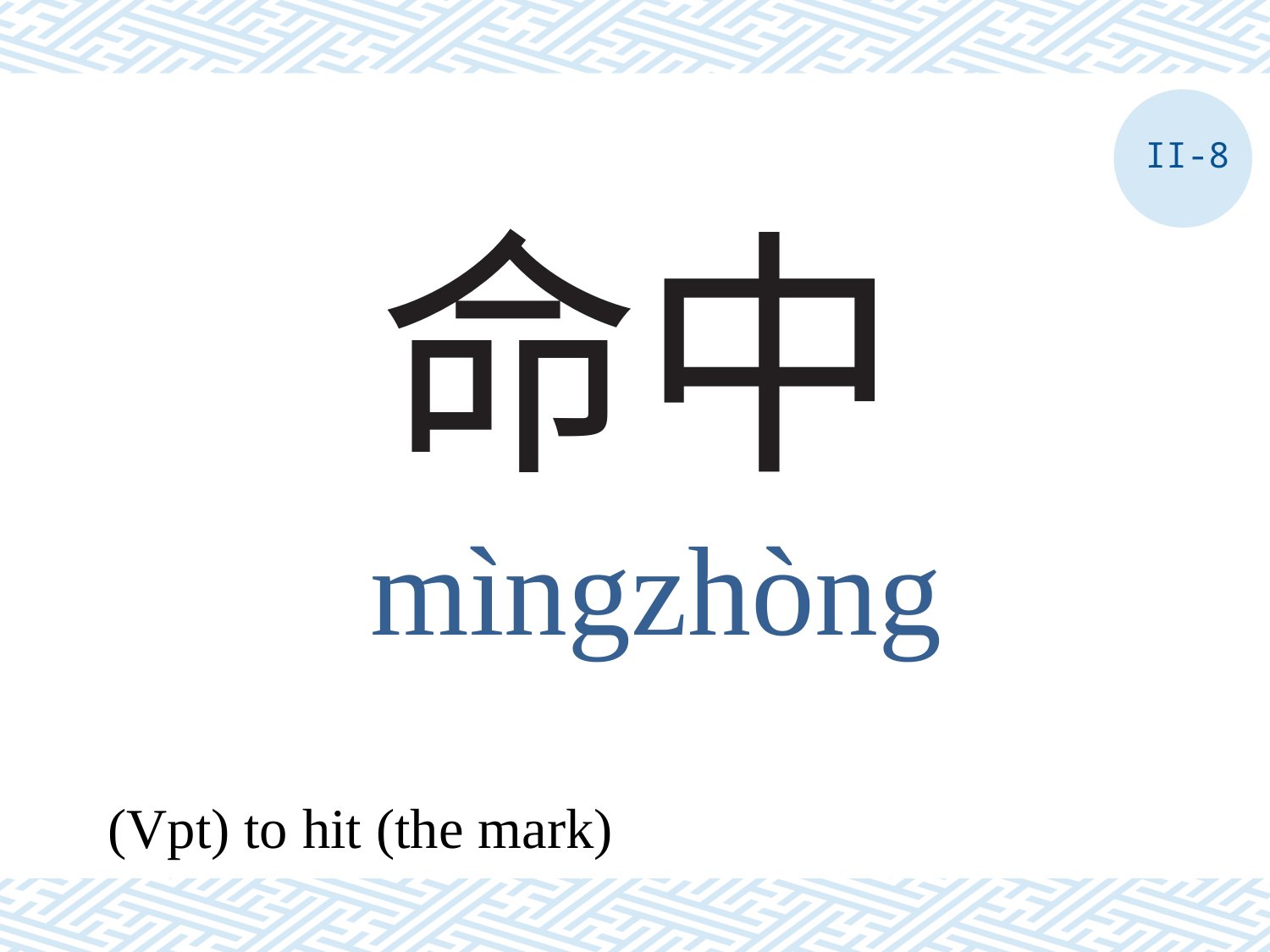

II-8

# 命中
mìngzhòng
(Vpt) to hit (the mark)